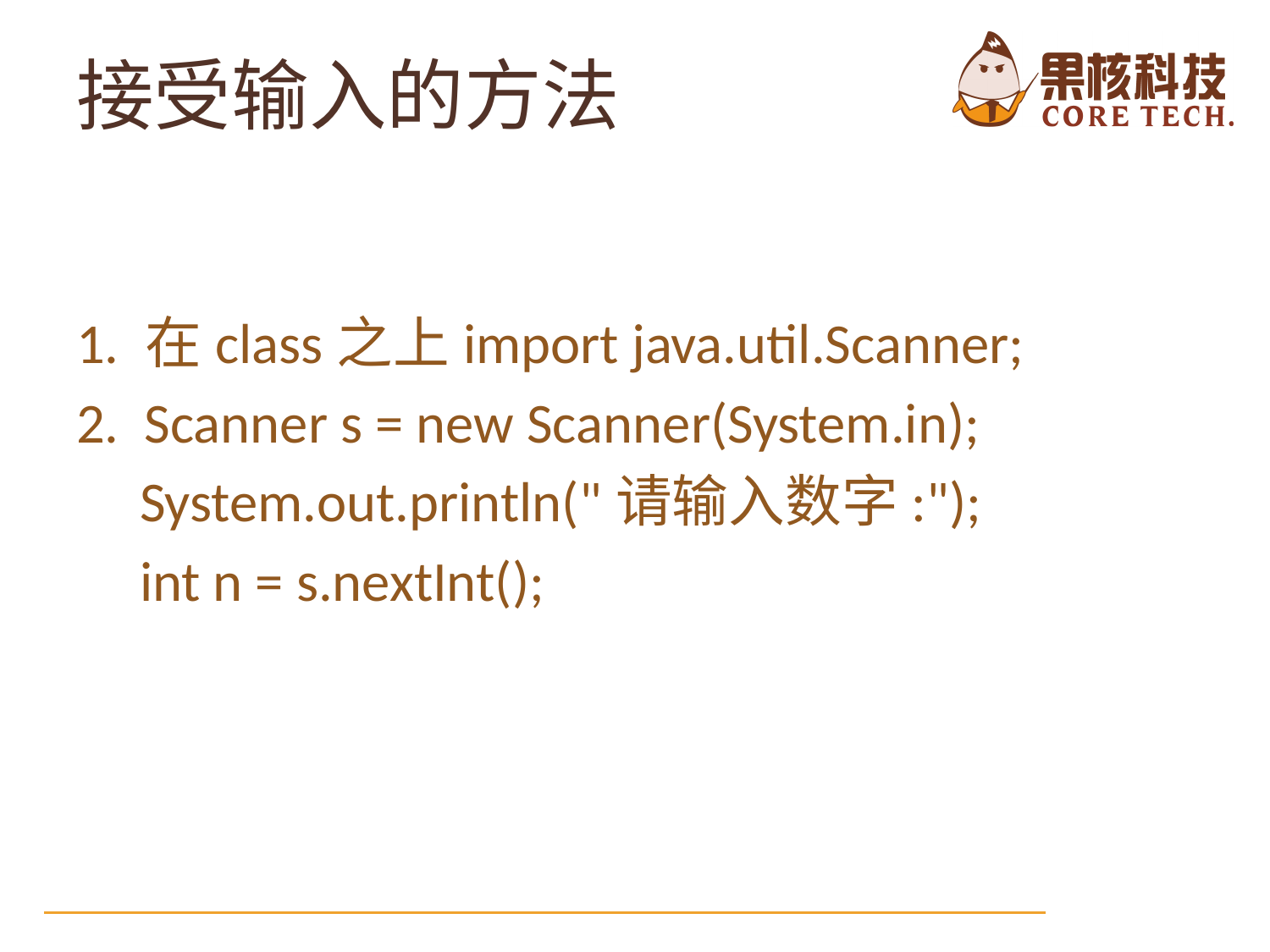

接受输入的方法

1. 在class之上import java.util.Scanner;
2.  Scanner s = new Scanner(System.in);
     System.out.println("请输入数字:");
     int n = s.nextInt();